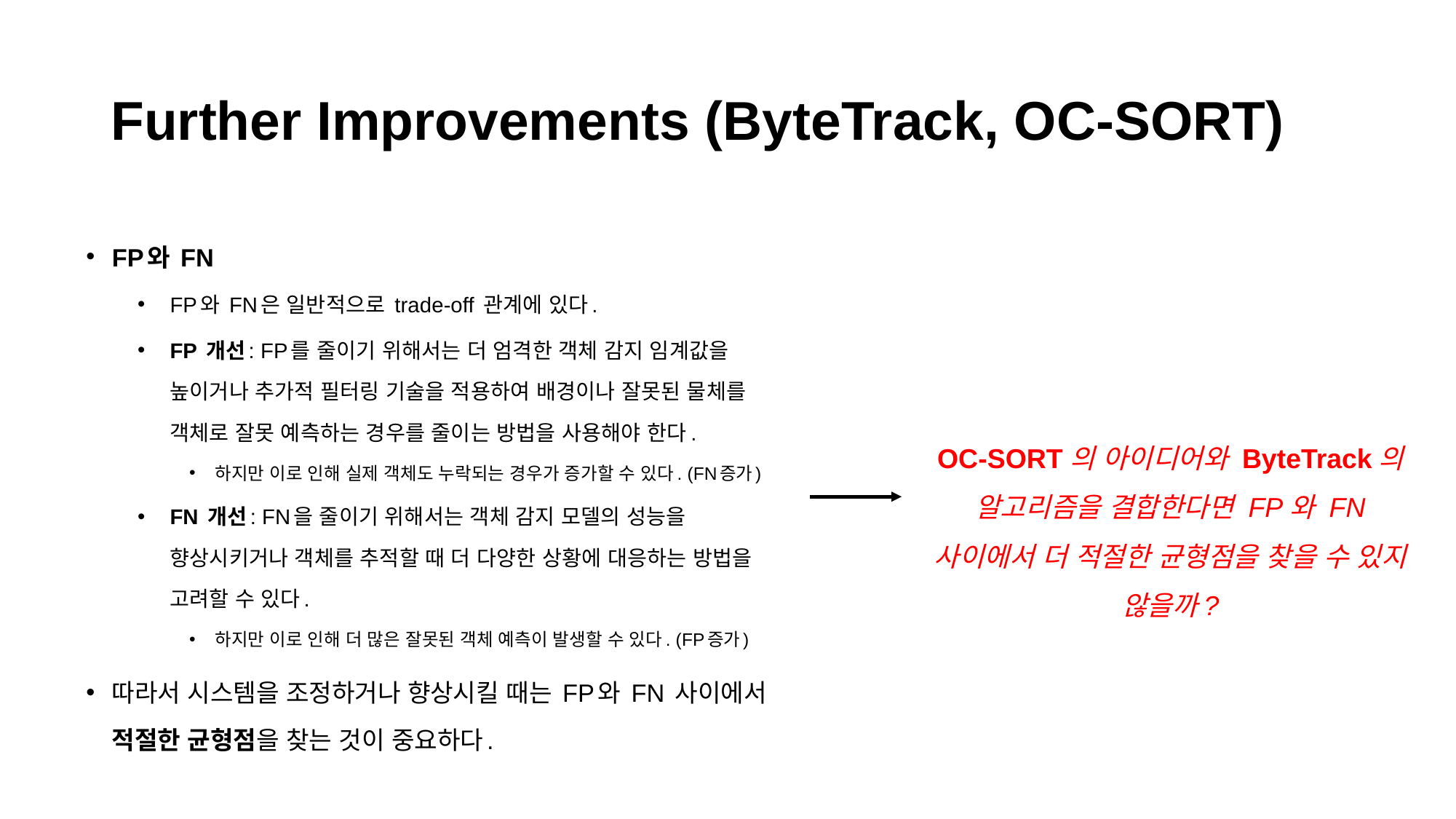

# Further Improvements (ByteTrack, OC-SORT)
FP와 FN
FP와 FN은 일반적으로 trade-off 관계에 있다.
FP 개선: FP를 줄이기 위해서는 더 엄격한 객체 감지 임계값을 높이거나 추가적 필터링 기술을 적용하여 배경이나 잘못된 물체를 객체로 잘못 예측하는 경우를 줄이는 방법을 사용해야 한다.
하지만 이로 인해 실제 객체도 누락되는 경우가 증가할 수 있다. (FN증가)
FN 개선: FN을 줄이기 위해서는 객체 감지 모델의 성능을 향상시키거나 객체를 추적할 때 더 다양한 상황에 대응하는 방법을 고려할 수 있다.
하지만 이로 인해 더 많은 잘못된 객체 예측이 발생할 수 있다. (FP증가)
따라서 시스템을 조정하거나 향상시킬 때는 FP와 FN 사이에서 적절한 균형점을 찾는 것이 중요하다.
OC-SORT의 아이디어와 ByteTrack의
알고리즘을 결합한다면 FP와 FN 사이에서 더 적절한 균형점을 찾을 수 있지 않을까?